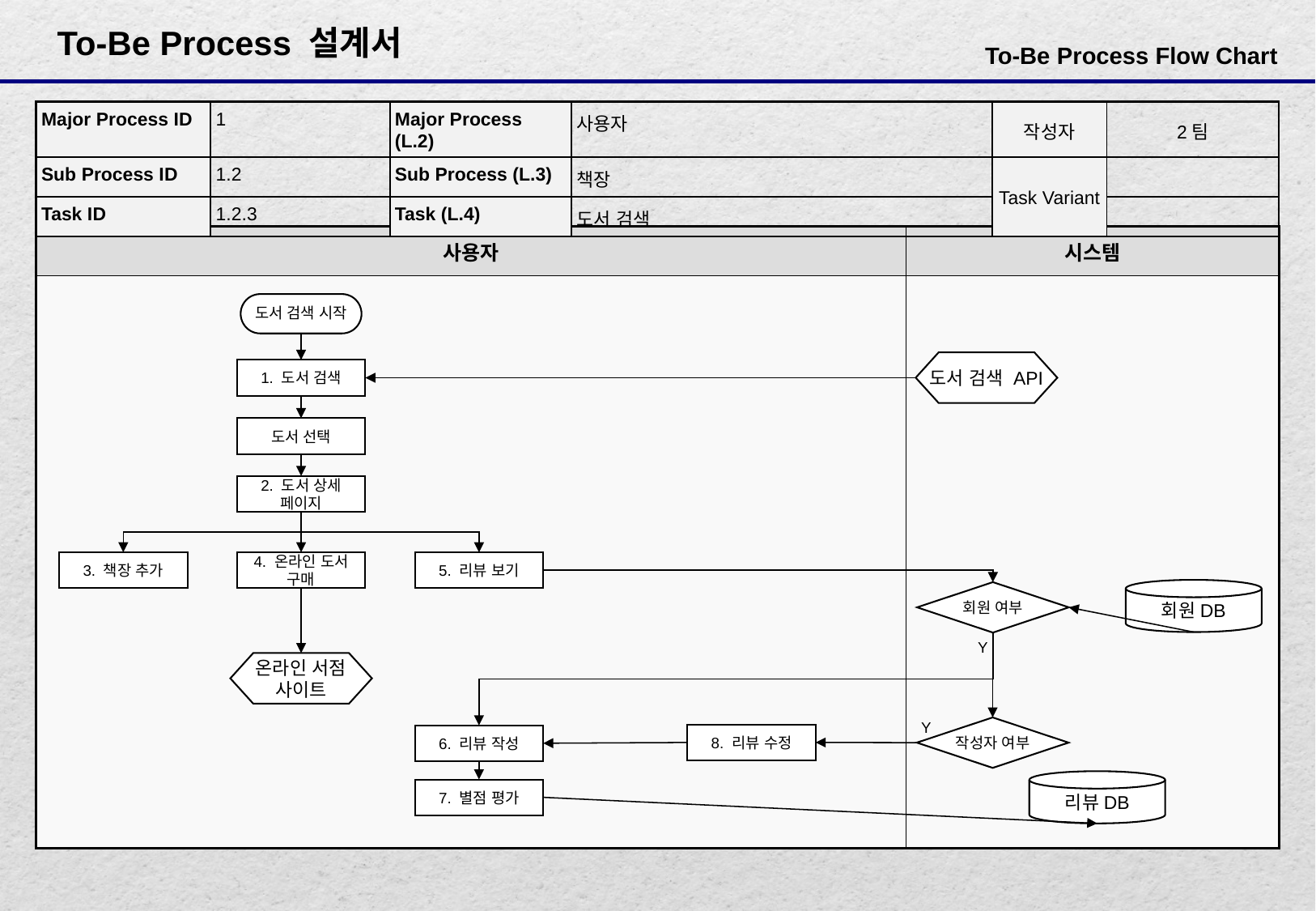

| Major Process ID | 1 | Major Process (L.2) | 사용자 | 작성자 | 2팀 |
| --- | --- | --- | --- | --- | --- |
| Sub Process ID | 1.2 | Sub Process (L.3) | 책장 | Task Variant |  |
| Task ID | 1.2.3 | Task (L.4) | 도서 검색 |  |  |
| 사용자 | 시스템 |
| --- | --- |
|  |  |
도서 검색 시작
도서 검색 API
1. 도서 검색
도서 선택
2. 도서 상세 페이지
5. 리뷰 보기
3. 책장 추가
4. 온라인 도서 구매
회원DB
회원 여부
Y
온라인 서점
사이트
Y
작성자 여부
8. 리뷰 수정
6. 리뷰 작성
리뷰DB
7. 별점 평가